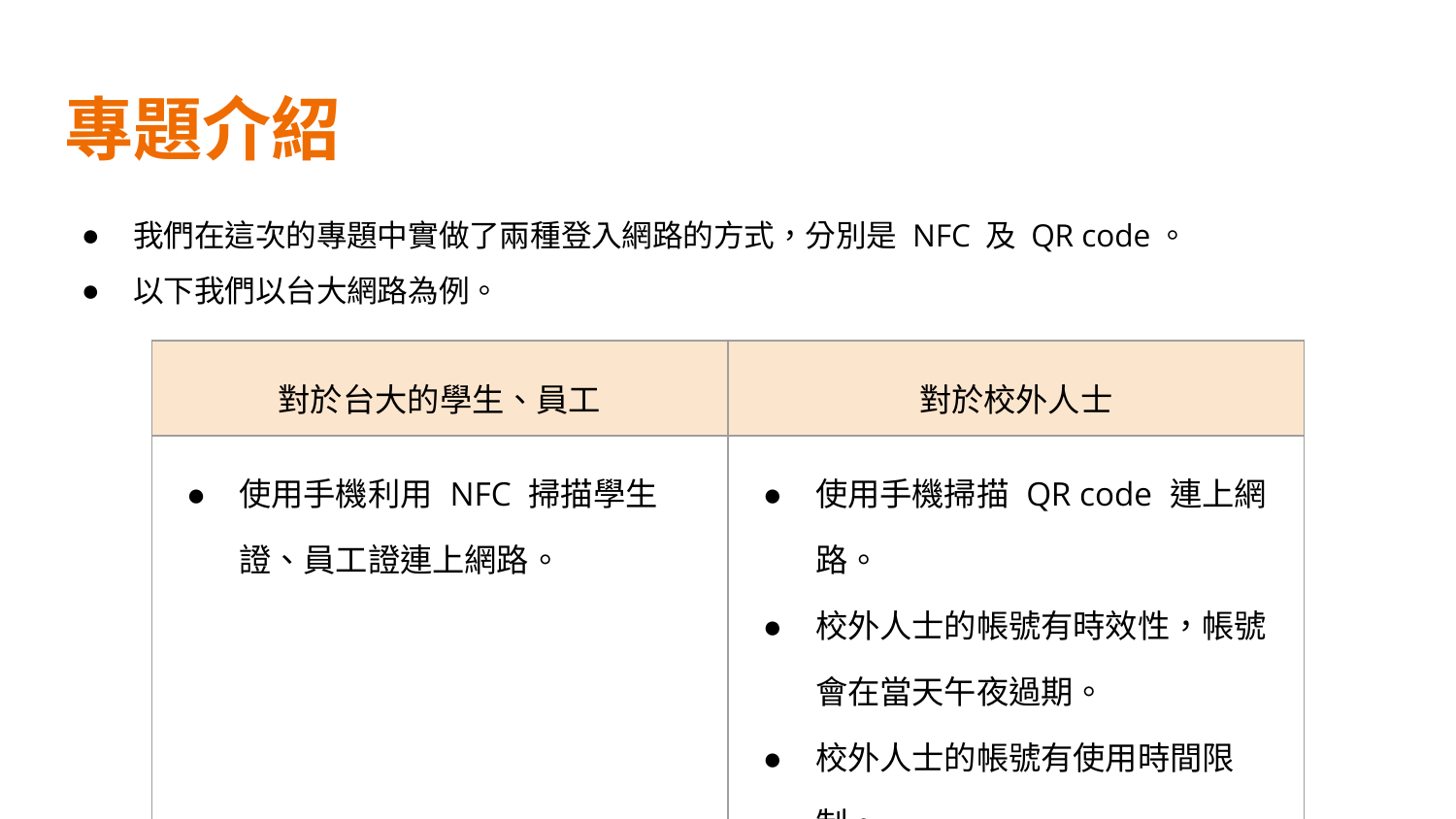

# 專題介紹
我們在這次的專題中實做了兩種登入網路的方式，分別是 NFC 及 QR code。
以下我們以台大網路為例。
| 對於台大的學生、員工 | 對於校外人士 |
| --- | --- |
| 使用手機利用 NFC 掃描學生證、員工證連上網路。 | 使用手機掃描 QR code 連上網路。 校外人士的帳號有時效性，帳號會在當天午夜過期。 校外人士的帳號有使用時間限制。 |